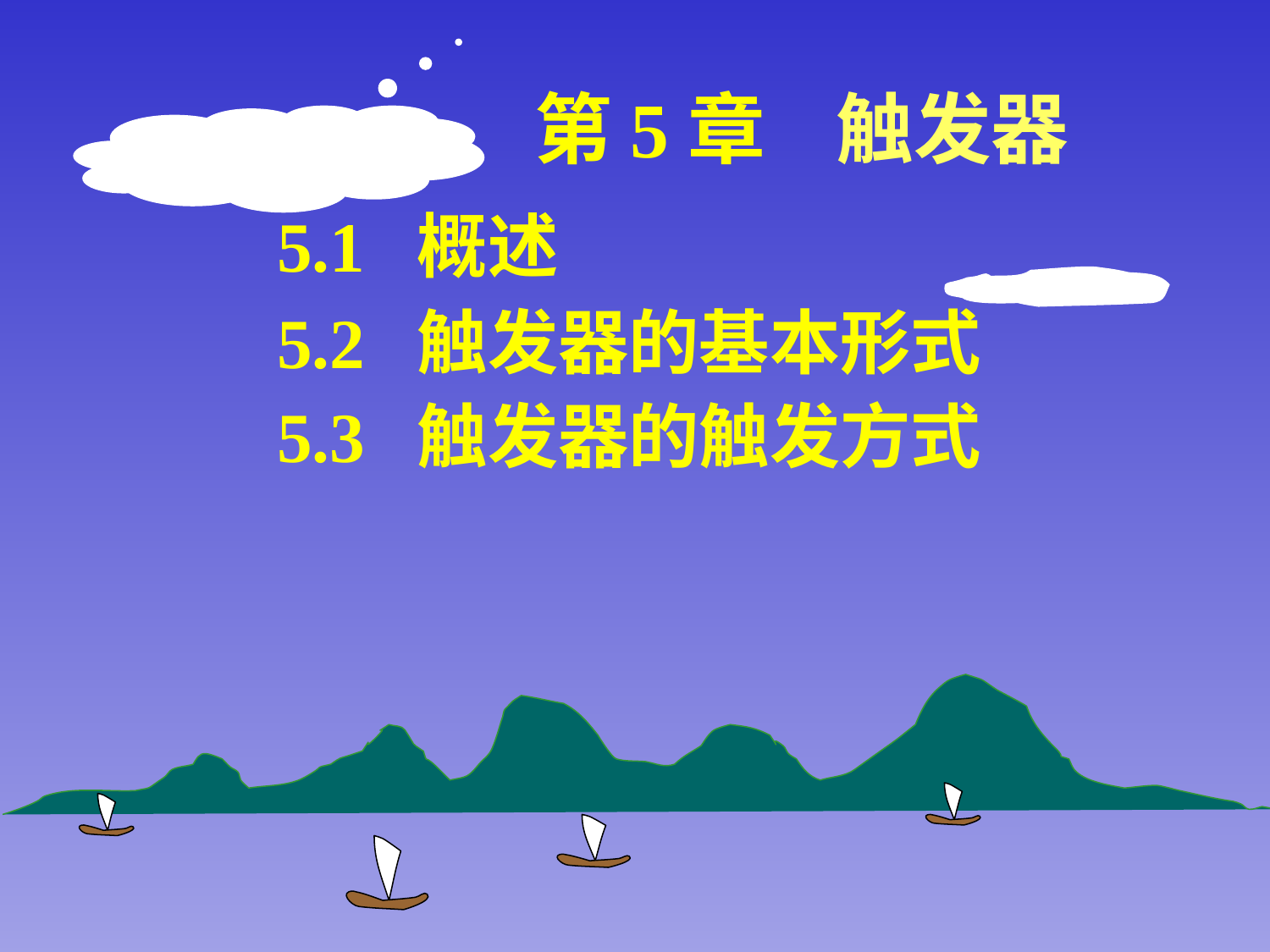

# 第5章    触发器

5.1  概述
5.2  触发器的基本形式
5.3  触发器的触发方式